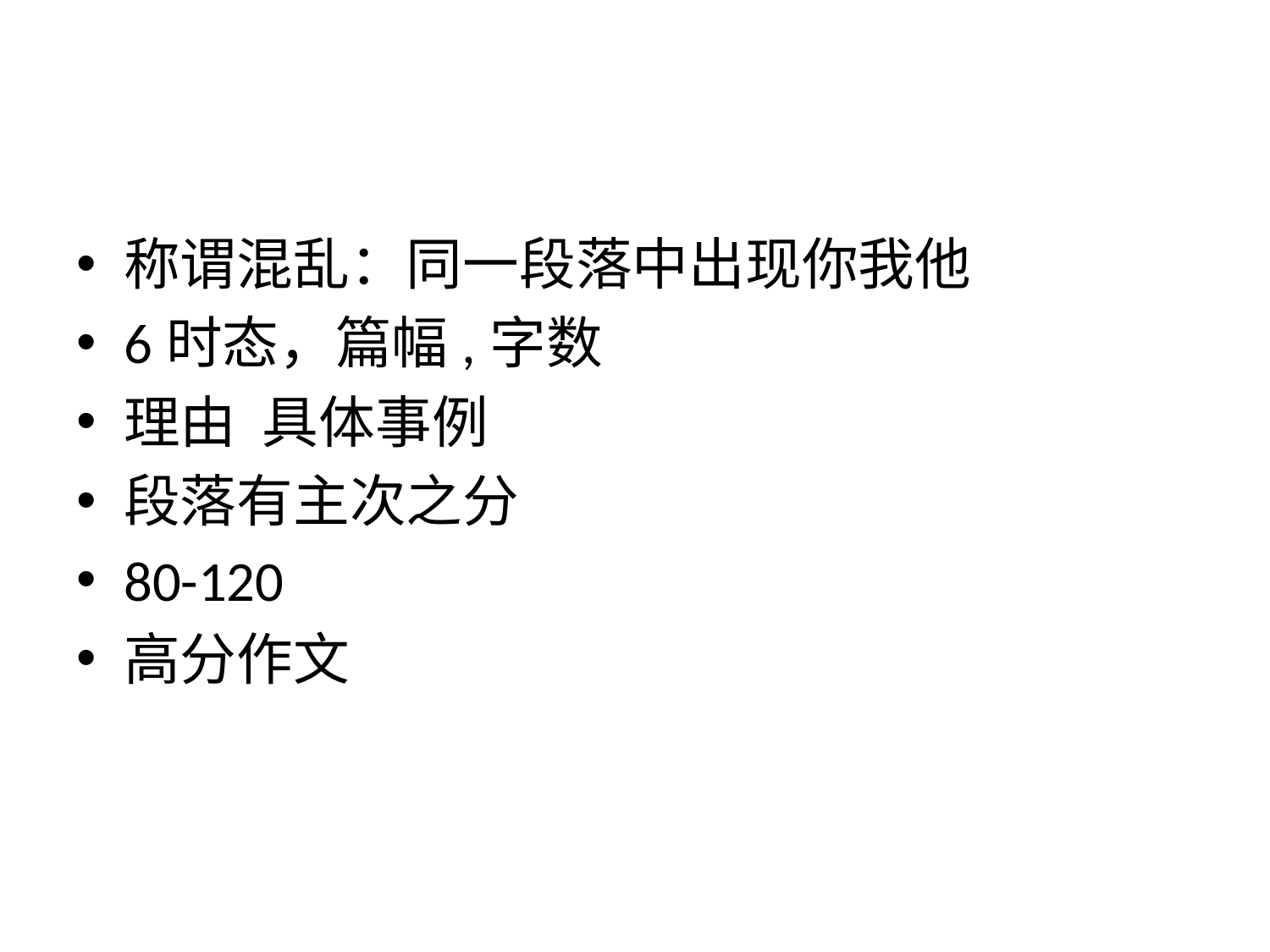

#
称谓混乱：同一段落中出现你我他
6时态，篇幅,字数
理由  具体事例
段落有主次之分
80-120
高分作文